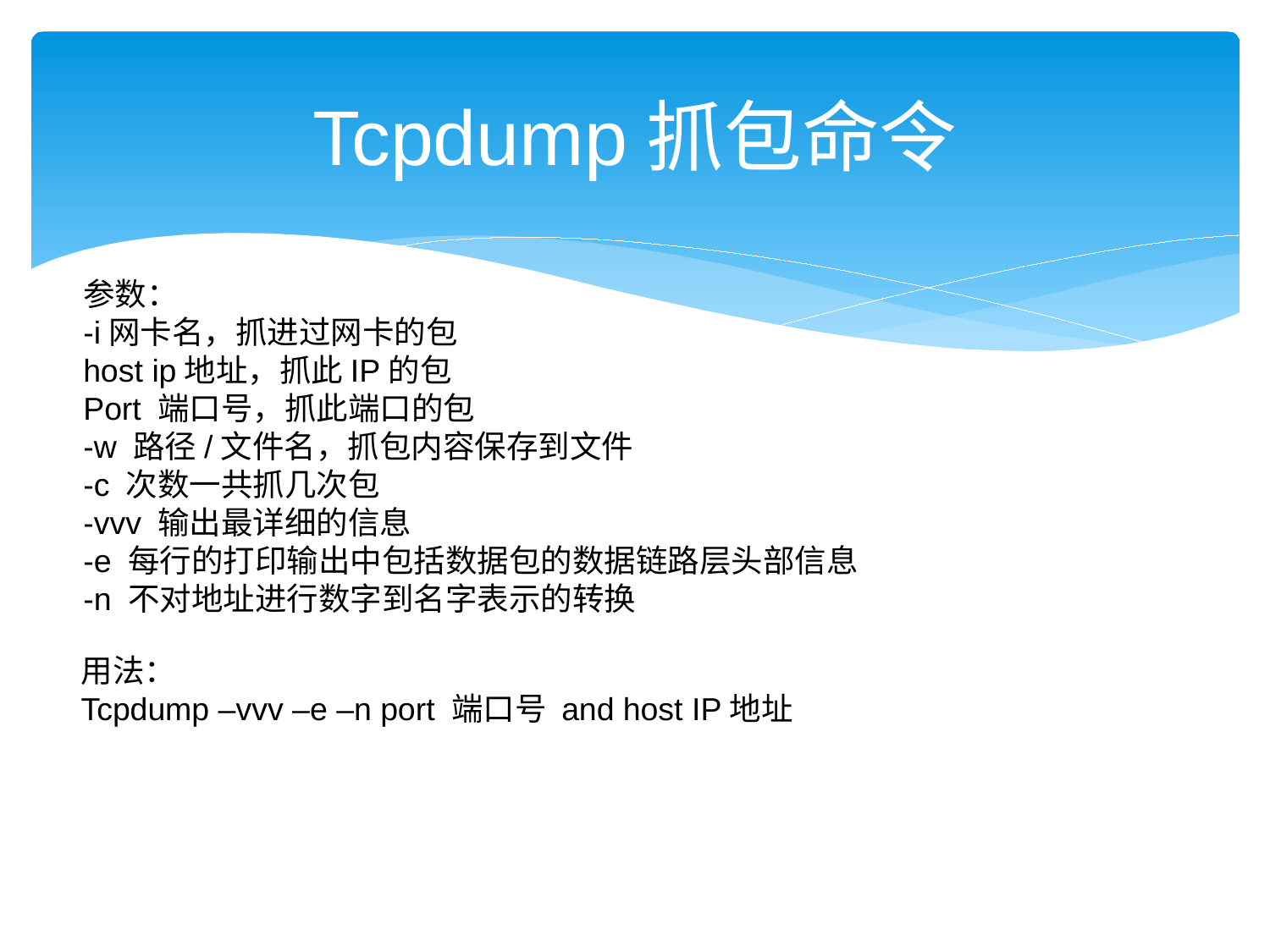

# Tcpdump抓包命令
参数：
-i网卡名，抓进过网卡的包
host ip地址，抓此IP的包
Port 端口号，抓此端口的包
-w 路径/文件名，抓包内容保存到文件
-c 次数一共抓几次包
-vvv 输出最详细的信息
-e 每行的打印输出中包括数据包的数据链路层头部信息
-n 不对地址进行数字到名字表示的转换
用法：
Tcpdump –vvv –e –n port 端口号 and host IP地址